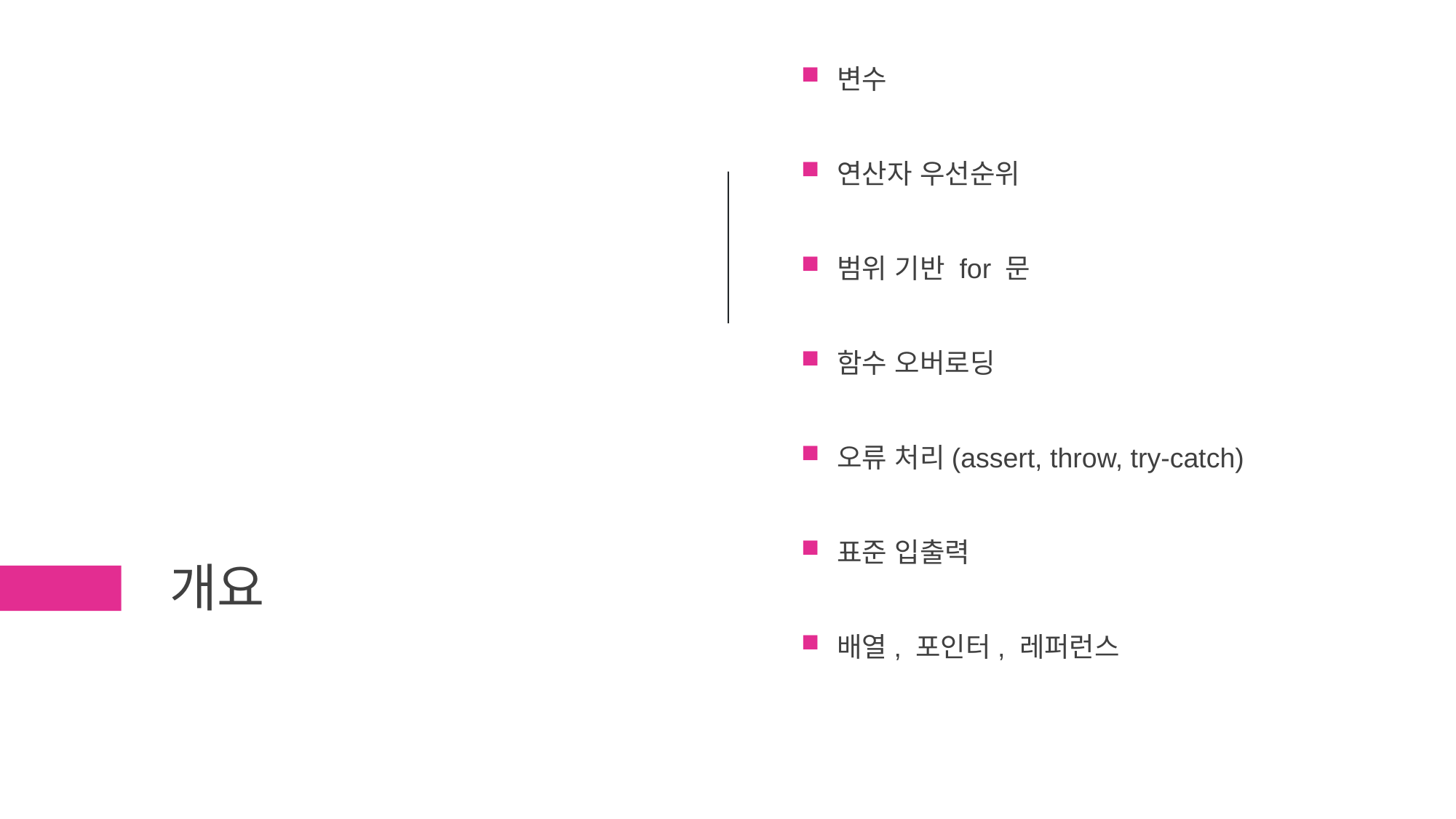

변수

연산자 우선순위

범위 기반 for 문

함수 오버로딩

오류 처리(assert, throw, try-catch)

표준 입출력

배열, 포인터, 레퍼런스

# 개요